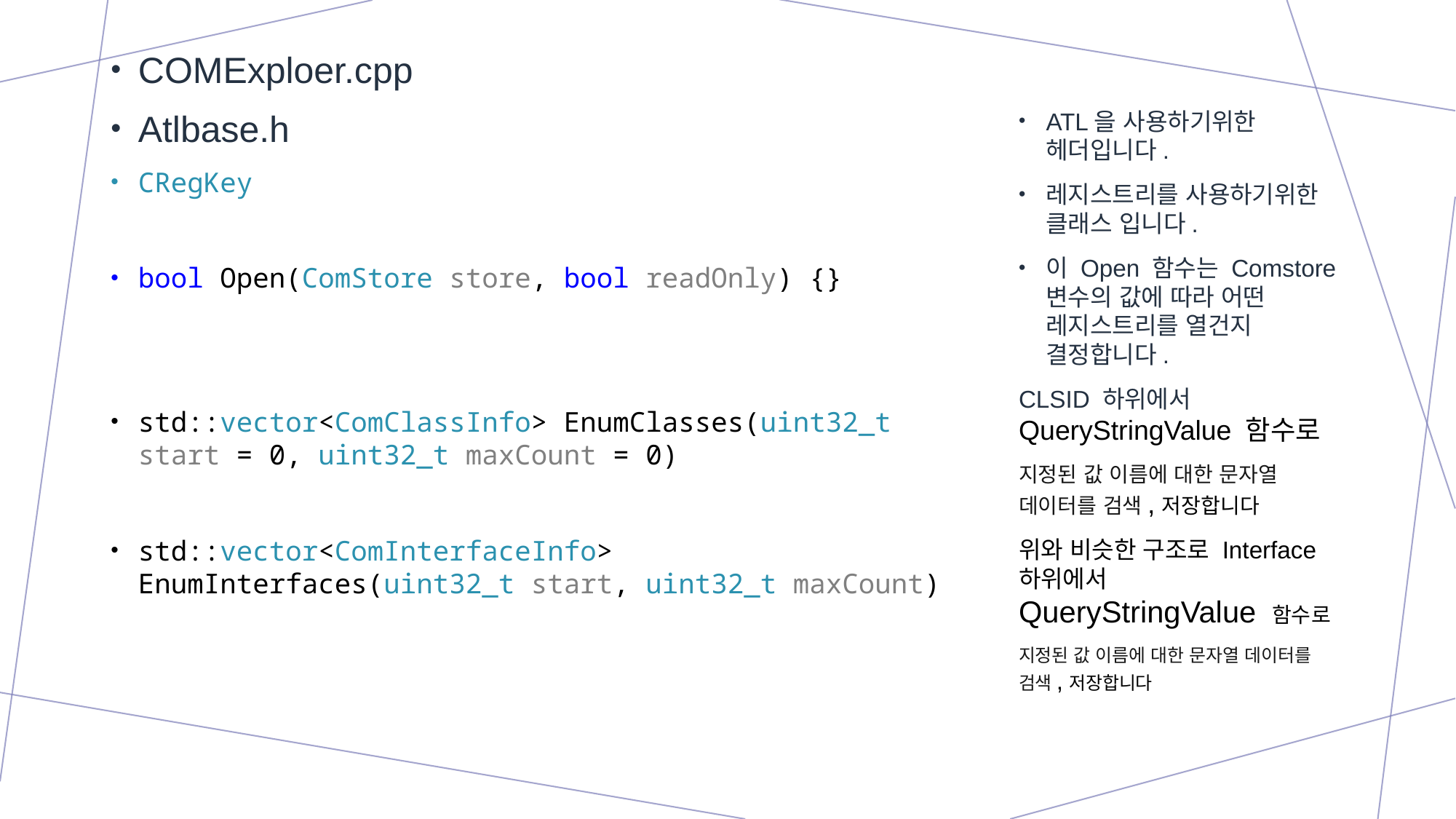

COMExploer.cpp
Atlbase.h
CRegKey

bool Open(ComStore store, bool readOnly) {}

std::vector<ComClassInfo> EnumClasses(uint32_t start = 0, uint32_t maxCount = 0)

std::vector<ComInterfaceInfo> EnumInterfaces(uint32_t start, uint32_t maxCount)

ATL을 사용하기위한 헤더입니다.
레지스트리를 사용하기위한 클래스 입니다.
이 Open 함수는 Comstore 변수의 값에 따라 어떤 레지스트리를 열건지 결정합니다.
CLSID 하위에서 QueryStringValue 함수로
지정된 값 이름에 대한 문자열 데이터를 검색,저장합니다
위와 비슷한 구조로 Interface 하위에서 QueryStringValue 함수로
지정된 값 이름에 대한 문자열 데이터를 검색,저장합니다